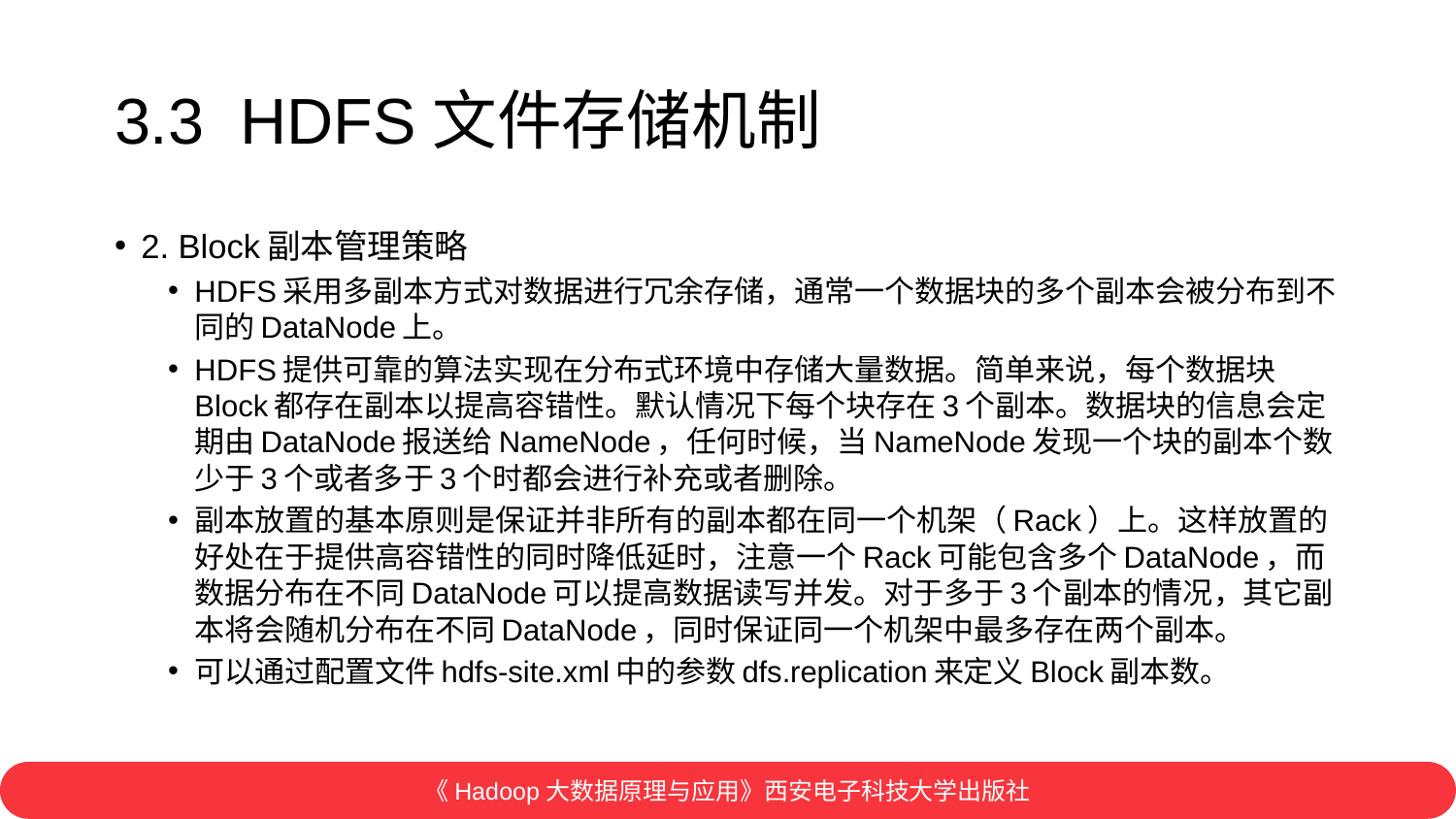

# 3.3  HDFS文件存储机制
2. Block副本管理策略
HDFS采用多副本方式对数据进行冗余存储，通常一个数据块的多个副本会被分布到不同的DataNode上。
HDFS提供可靠的算法实现在分布式环境中存储大量数据。简单来说，每个数据块Block都存在副本以提高容错性。默认情况下每个块存在3个副本。数据块的信息会定期由DataNode报送给NameNode，任何时候，当NameNode发现一个块的副本个数少于3个或者多于3个时都会进行补充或者删除。
副本放置的基本原则是保证并非所有的副本都在同一个机架（Rack）上。这样放置的好处在于提供高容错性的同时降低延时，注意一个Rack可能包含多个DataNode，而数据分布在不同DataNode可以提高数据读写并发。对于多于3个副本的情况，其它副本将会随机分布在不同DataNode，同时保证同一个机架中最多存在两个副本。
可以通过配置文件hdfs-site.xml中的参数dfs.replication来定义Block副本数。